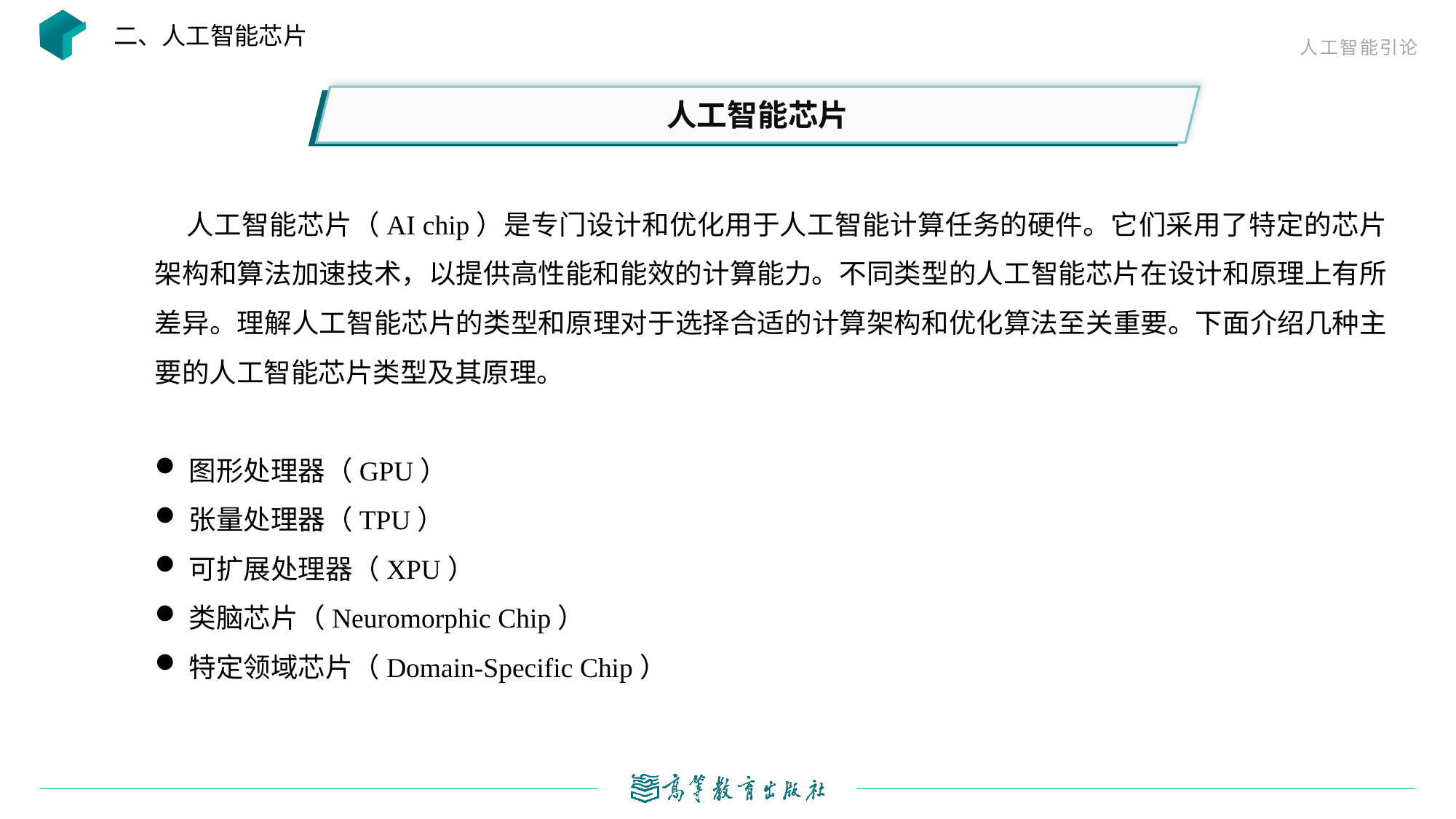

二、人工智能芯片

人工智能芯片
人工智能芯片（AI chip）是专门设计和优化用于人工智能计算任务的硬件。它们采用了特定的芯片架构和算法加速技术，以提供高性能和能效的计算能力。不同类型的人工智能芯片在设计和原理上有所差异。理解人工智能芯片的类型和原理对于选择合适的计算架构和优化算法至关重要。下面介绍几种主要的人工智能芯片类型及其原理。

图形处理器（GPU）
张量处理器（TPU）
可扩展处理器（XPU）
类脑芯片（Neuromorphic Chip）
特定领域芯片（Domain-Specific Chip）